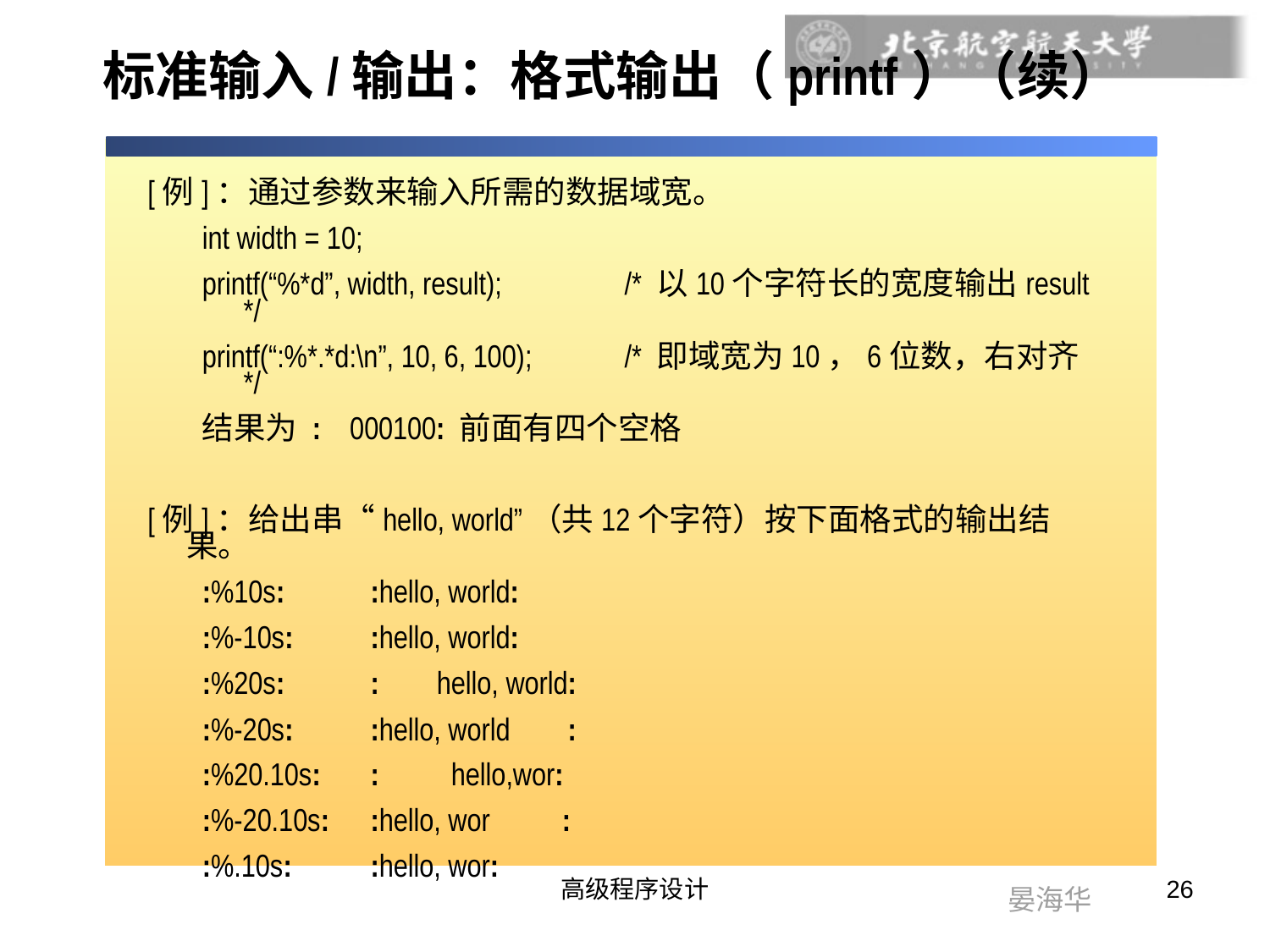

# 标准输入/输出：格式输出（printf）（续）
[例]：通过参数来输入所需的数据域宽。
int width = 10;
printf(“%*d”, width, result);	/* 以10个字符长的宽度输出result */
printf(“:%*.*d:\n”, 10, 6, 100);	/* 即域宽为10，6位数，右对齐 */
结果为 :    000100: 前面有四个空格

[例]：给出串“hello, world”（共12个字符）按下面格式的输出结果。
:%10s:	:hello, world:
:%-10s:	:hello, world:
:%20s:	:        hello, world:
:%-20s:	:hello, world        :
:%20.10s:	:          hello,wor:
:%-20.10s:	:hello, wor          :
:%.10s:	:hello, wor:
高级程序设计
26